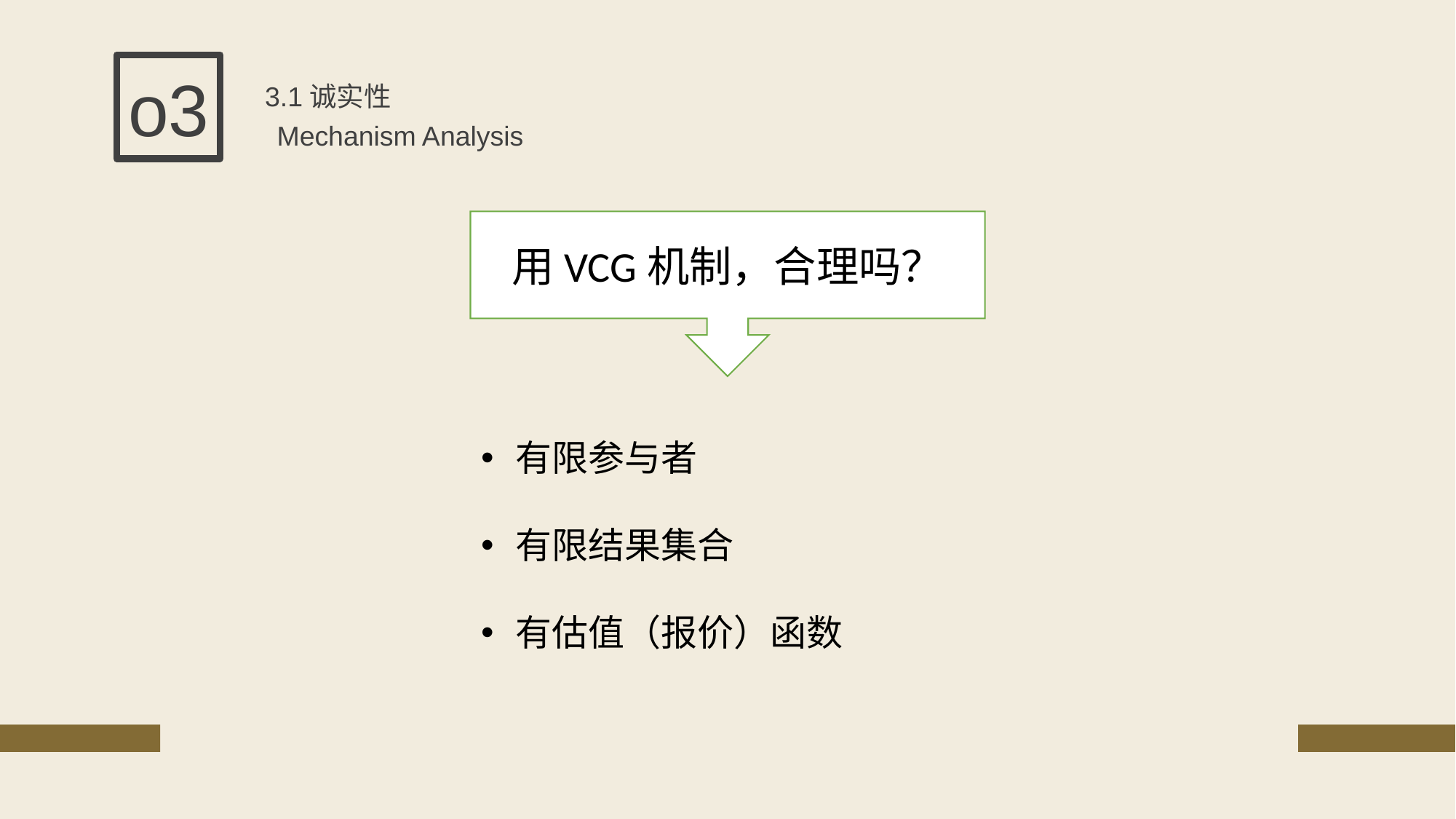

3.1诚实性

o3
Mechanism Analysis
用VCG机制，合理吗？
有限参与者

有限结果集合

有估值（报价）函数